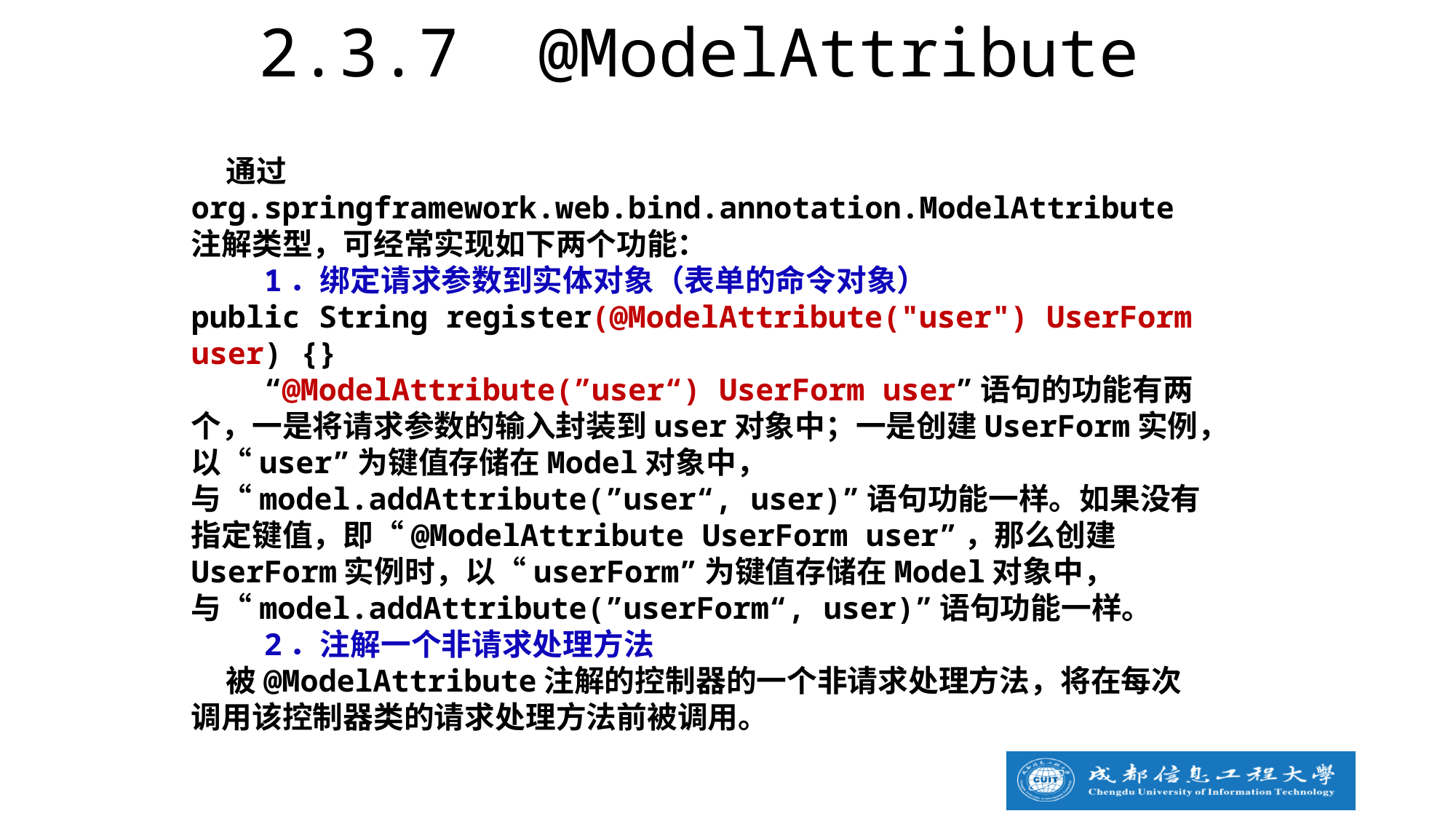

2.3.7  @ModelAttribute
    通过org.springframework.web.bind.annotation.ModelAttribute注解类型，可经常实现如下两个功能：
    1．绑定请求参数到实体对象（表单的命令对象）
public String register(@ModelAttribute("user") UserForm user) {}
    “@ModelAttribute(”user“) UserForm user”语句的功能有两个，一是将请求参数的输入封装到user对象中；一是创建UserForm实例，以“user”为键值存储在Model对象中，与“model.addAttribute(”user“, user)”语句功能一样。如果没有指定键值，即“@ModelAttribute UserForm user”，那么创建UserForm实例时，以“userForm”为键值存储在Model对象中，与“model.addAttribute(”userForm“, user)”语句功能一样。
    2．注解一个非请求处理方法
    被@ModelAttribute注解的控制器的一个非请求处理方法，将在每次调用该控制器类的请求处理方法前被调用。